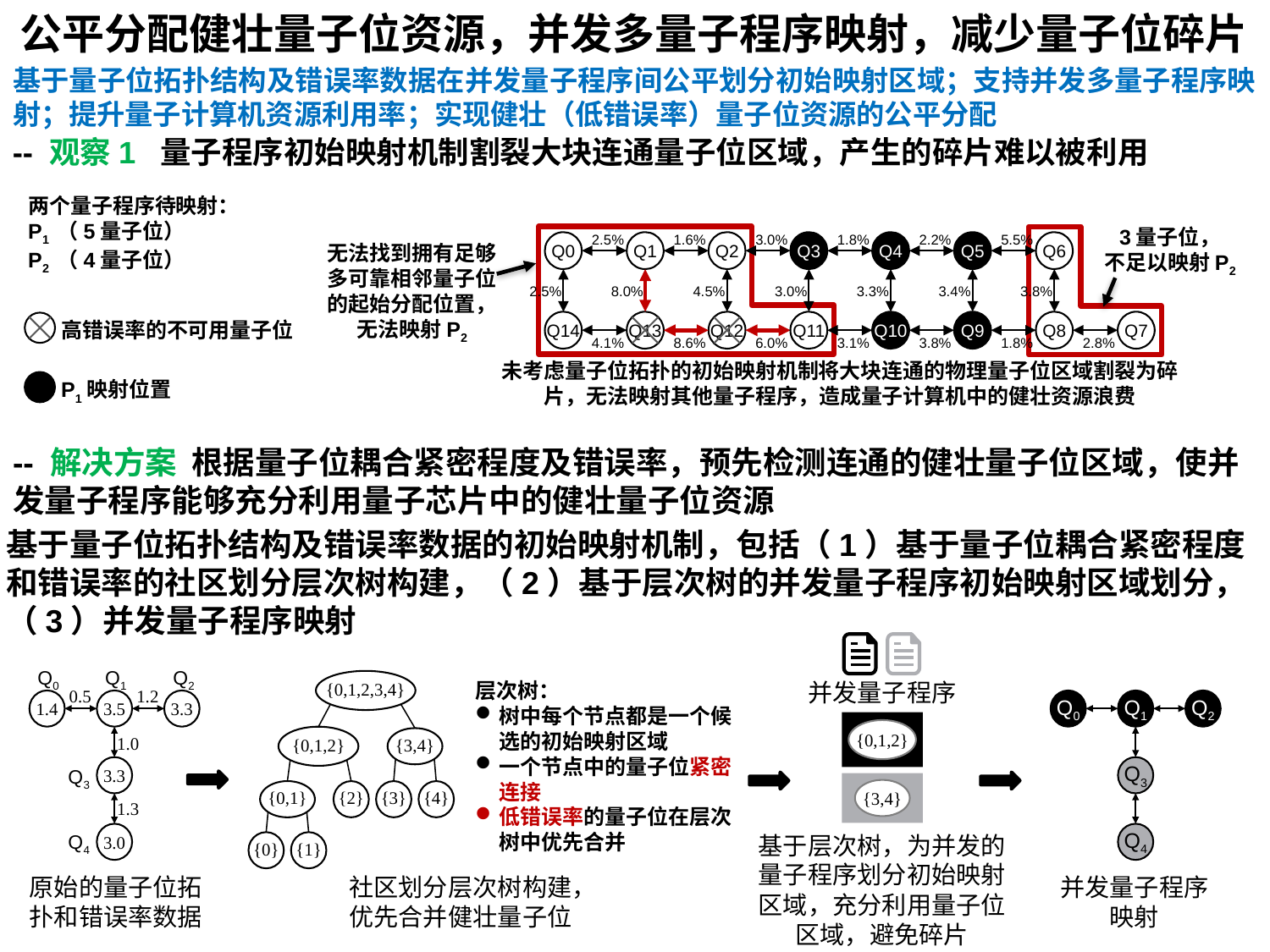

公平分配健壮量子位资源，并发多量子程序映射，减少量子位碎片
基于量子位拓扑结构及错误率数据在并发量子程序间公平划分初始映射区域；支持并发多量子程序映射；提升量子计算机资源利用率；实现健壮（低错误率）量子位资源的公平分配
-- 观察1  量子程序初始映射机制割裂大块连通量子位区域，产生的碎片难以被利用
两个量子程序待映射：
P1 （5量子位）
P2 （4量子位）
3量子位，
不足以映射P2

2.5%
1.6%
3.0%
1.8%
2.2%
5.5%
Q0
Q1
Q2
Q3
Q4
Q5
Q6
2.5%
8.0%
4.5%
3.0%
3.3%
3.4%
3.8%
Q14
Q13
Q12
Q11
Q10
Q9
Q8
Q7
4.1%
8.6%
6.0%
3.1%
3.8%
1.8%
2.8%
无法找到拥有足够多可靠相邻量子位的起始分配位置，无法映射P2

高错误率的不可用量子位
未考虑量子位拓扑的初始映射机制将大块连通的物理量子位区域割裂为碎片，无法映射其他量子程序，造成量子计算机中的健壮资源浪费

P1映射位置
-- 解决方案  根据量子位耦合紧密程度及错误率，预先检测连通的健壮量子位区域，使并发量子程序能够充分利用量子芯片中的健壮量子位资源
基于量子位拓扑结构及错误率数据的初始映射机制，包括（1）基于量子位耦合紧密程度和错误率的社区划分层次树构建，（2）基于层次树的并发量子程序初始映射区域划分，（3）并发量子程序映射

Q0
Q1
Q2
0.5
1.2
1.4
3.5
3.3
1.0
3.3
Q3
1.3
3.0
Q4
原始的量子位拓扑和错误率数据
{0,1,2,3,4}
{0,1,2}
{3,4}
{0,1}
{2}
{3}
{4}
{0}
{1}
社区划分层次树构建，优先合并健壮量子位
层次树：
树中每个节点都是一个候选的初始映射区域
一个节点中的量子位紧密连接
低错误率的量子位在层次树中优先合并
并发量子程序
Q0
Q1
Q2
Q3
Q4
并发量子程序映射

{0,1,2}

{3,4}

基于层次树，为并发的量子程序划分初始映射区域，充分利用量子位区域，避免碎片